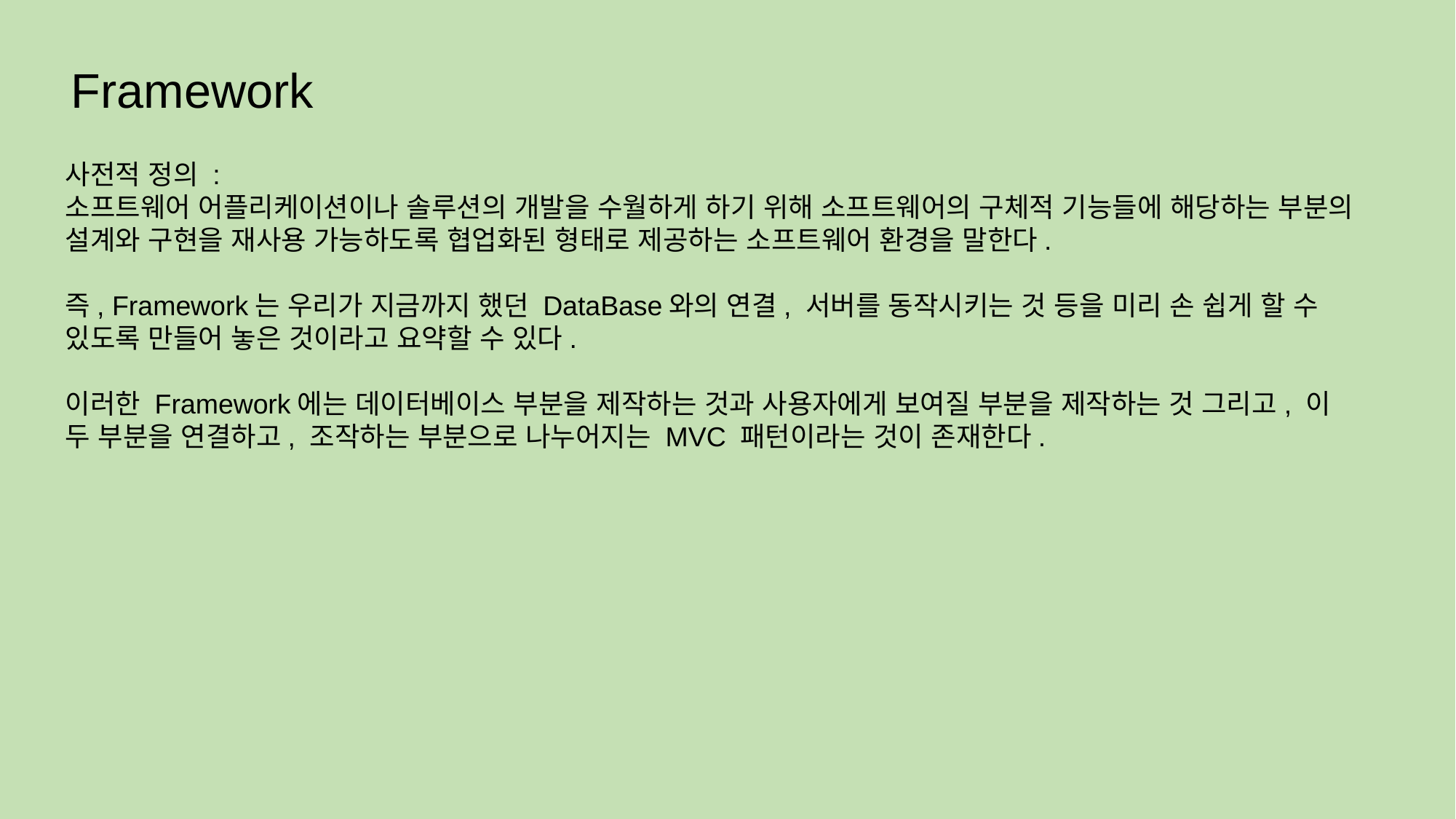

Framework
사전적 정의 :
소프트웨어 어플리케이션이나 솔루션의 개발을 수월하게 하기 위해 소프트웨어의 구체적 기능들에 해당하는 부분의 설계와 구현을 재사용 가능하도록 협업화된 형태로 제공하는 소프트웨어 환경을 말한다.

즉, Framework는 우리가 지금까지 했던 DataBase와의 연결, 서버를 동작시키는 것 등을 미리 손 쉽게 할 수 있도록 만들어 놓은 것이라고 요약할 수 있다.

이러한 Framework에는 데이터베이스 부분을 제작하는 것과 사용자에게 보여질 부분을 제작하는 것 그리고, 이 두 부분을 연결하고, 조작하는 부분으로 나누어지는 MVC 패턴이라는 것이 존재한다.